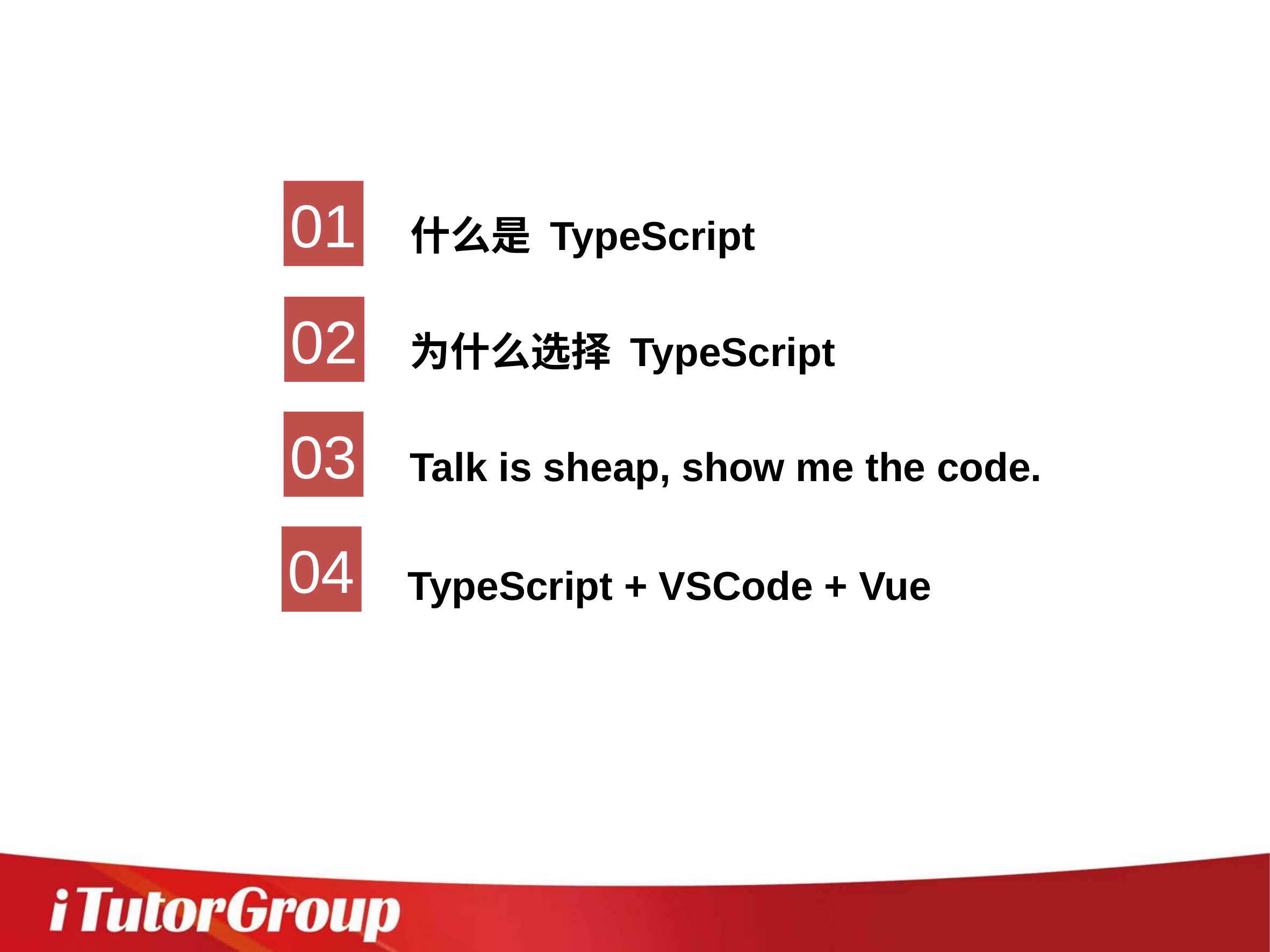

01
什么是 TypeScript
02
为什么选择 TypeScript
03
Talk is sheap, show me the code.
04
TypeScript + VSCode + Vue